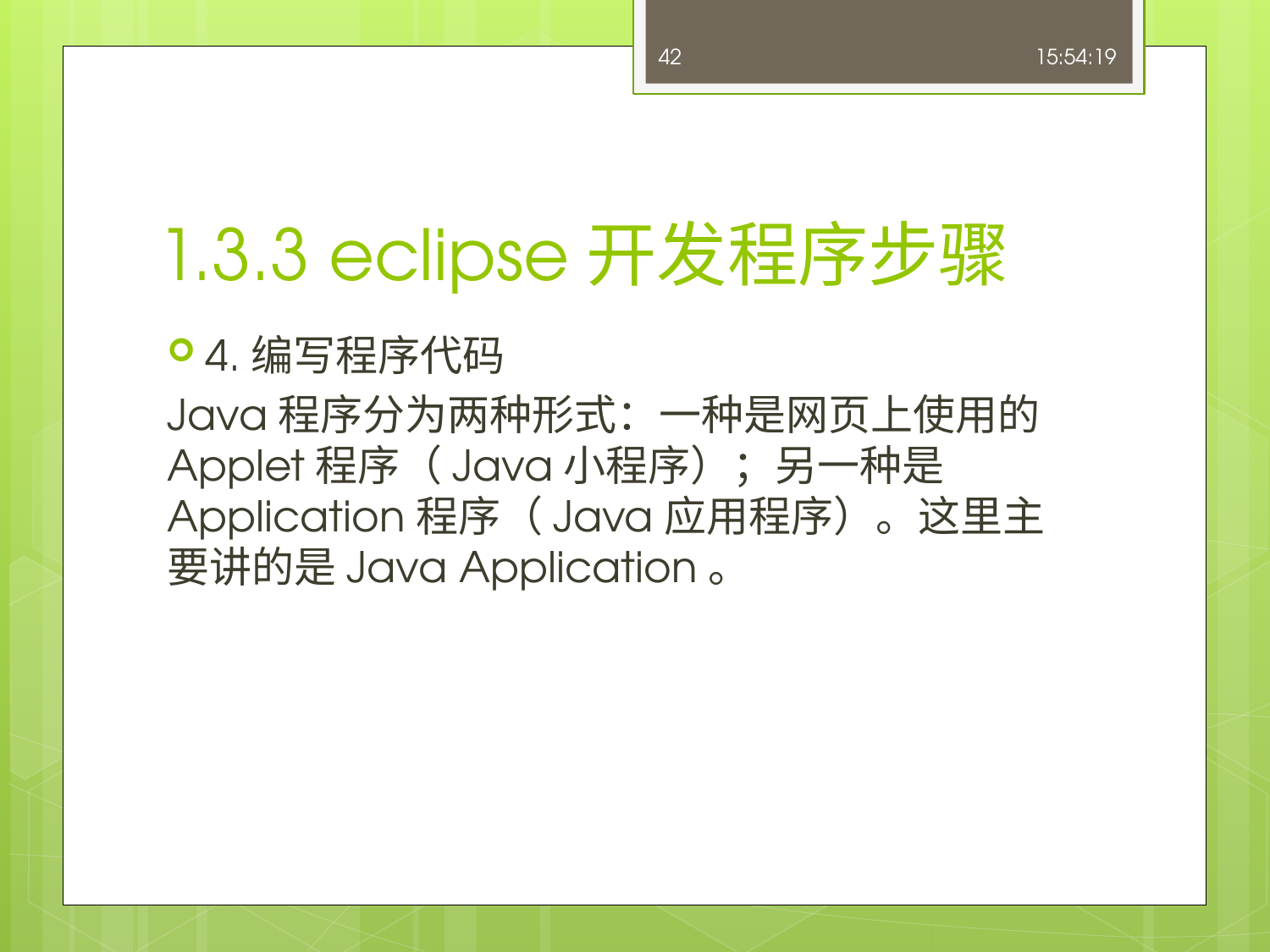

42
15:54:19
# 1.3.3 eclipse开发程序步骤
4.编写程序代码
Java程序分为两种形式：一种是网页上使用的Applet程序（Java小程序）；另一种是Application程序（Java应用程序）。这里主要讲的是Java Application。